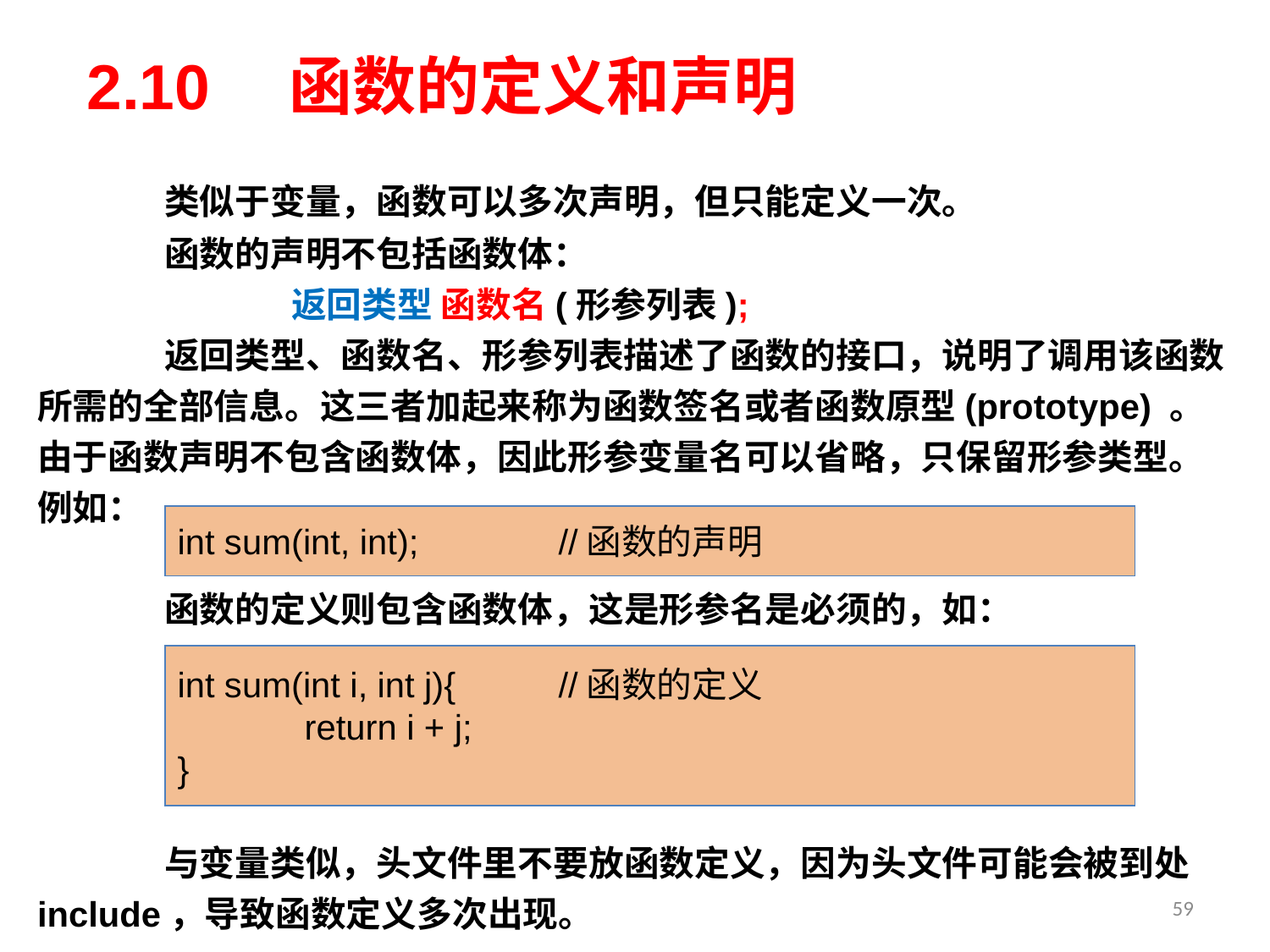

# 2.10　函数的定义和声明
	类似于变量，函数可以多次声明，但只能定义一次。
	函数的声明不包括函数体：
		返回类型 函数名(形参列表);
    	返回类型、函数名、形参列表描述了函数的接口，说明了调用该函数所需的全部信息。这三者加起来称为函数签名或者函数原型(prototype) 。由于函数声明不包含函数体，因此形参变量名可以省略，只保留形参类型。例如：

	函数的定义则包含函数体，这是形参名是必须的，如：

	与变量类似，头文件里不要放函数定义，因为头文件可能会被到处include，导致函数定义多次出现。

int sum(int, int);		//函数的声明
int sum(int i, int j){	//函数的定义
	return i + j;
}
59